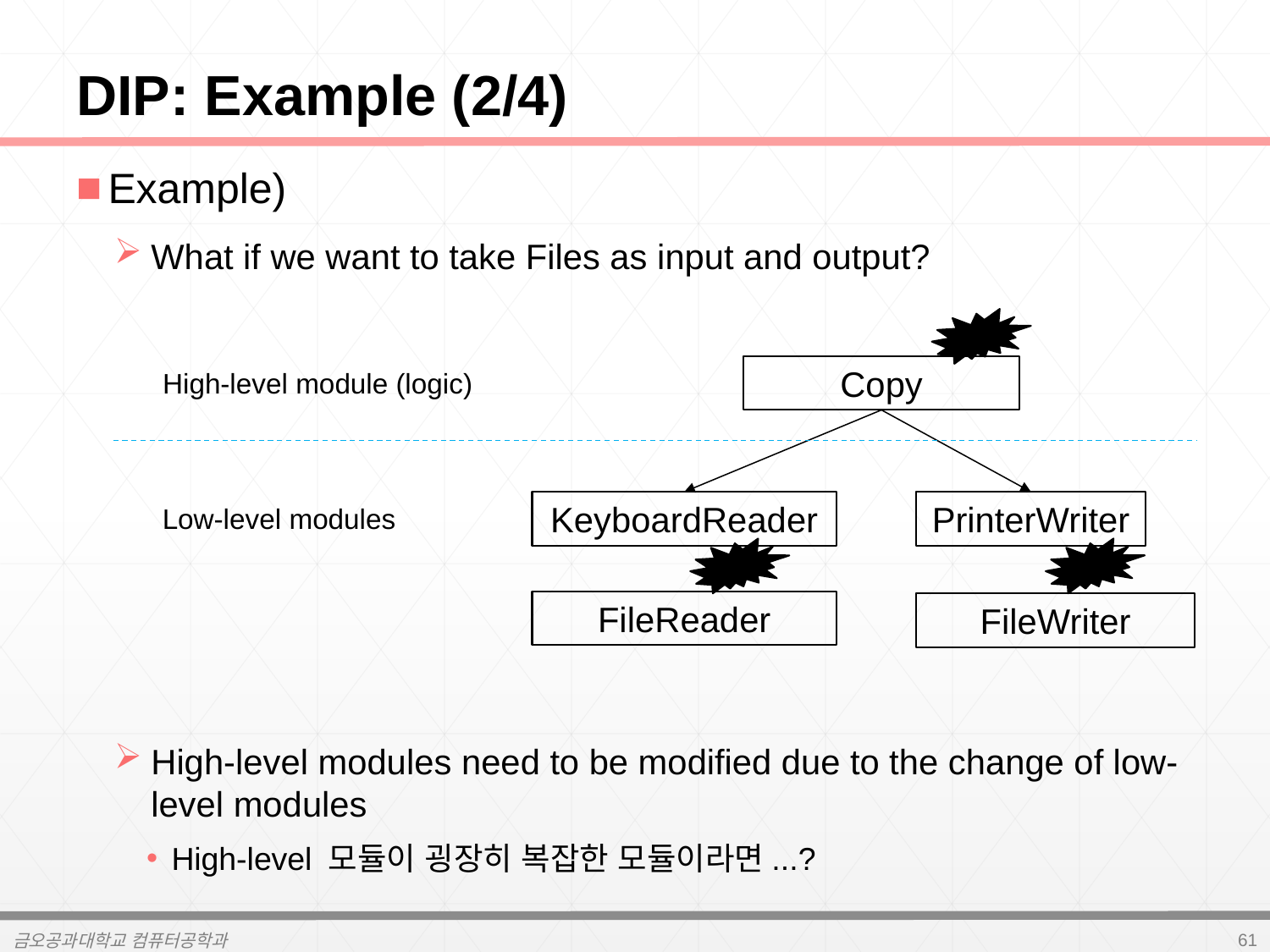

# DIP: Example (2/4)
Example)
What if we want to take Files as input and output?

High-level modules need to be modified due to the change of low-level modules
High-level 모듈이 굉장히 복잡한 모듈이라면...?

Copy
High-level module (logic)
PrinterWriter
KeyboardReader
Low-level modules

FileReader
FileWriter
61
금오공과대학교 컴퓨터공학과